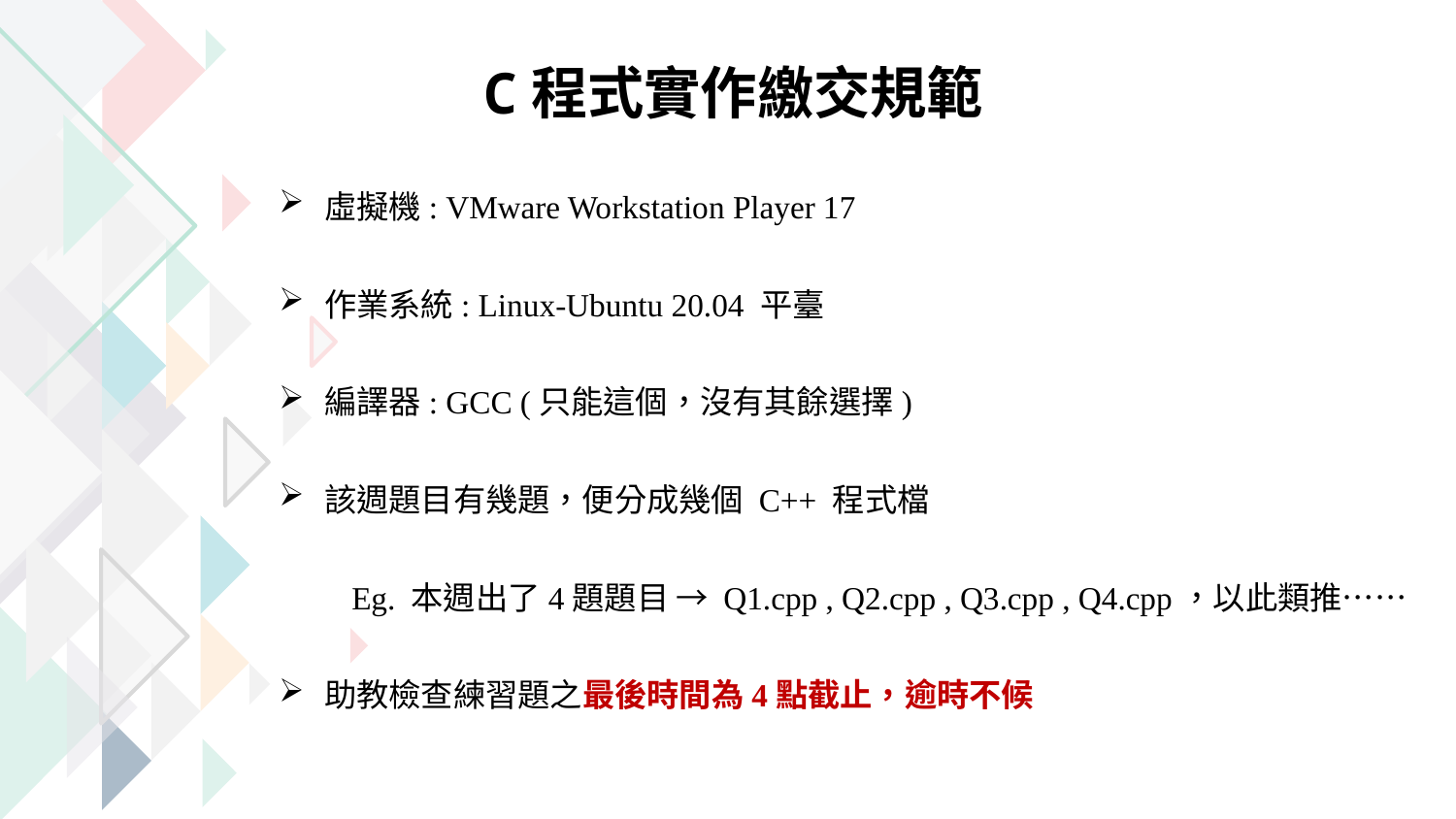

C程式實作繳交規範
虛擬機: VMware Workstation Player 17
作業系統: Linux-Ubuntu 20.04 平臺
編譯器: GCC (只能這個，沒有其餘選擇)
該週題目有幾題，便分成幾個 C++ 程式檔
Eg. 本週出了4題題目 → Q1.cpp , Q2.cpp , Q3.cpp , Q4.cpp，以此類推……
助教檢查練習題之最後時間為4點截止，逾時不候